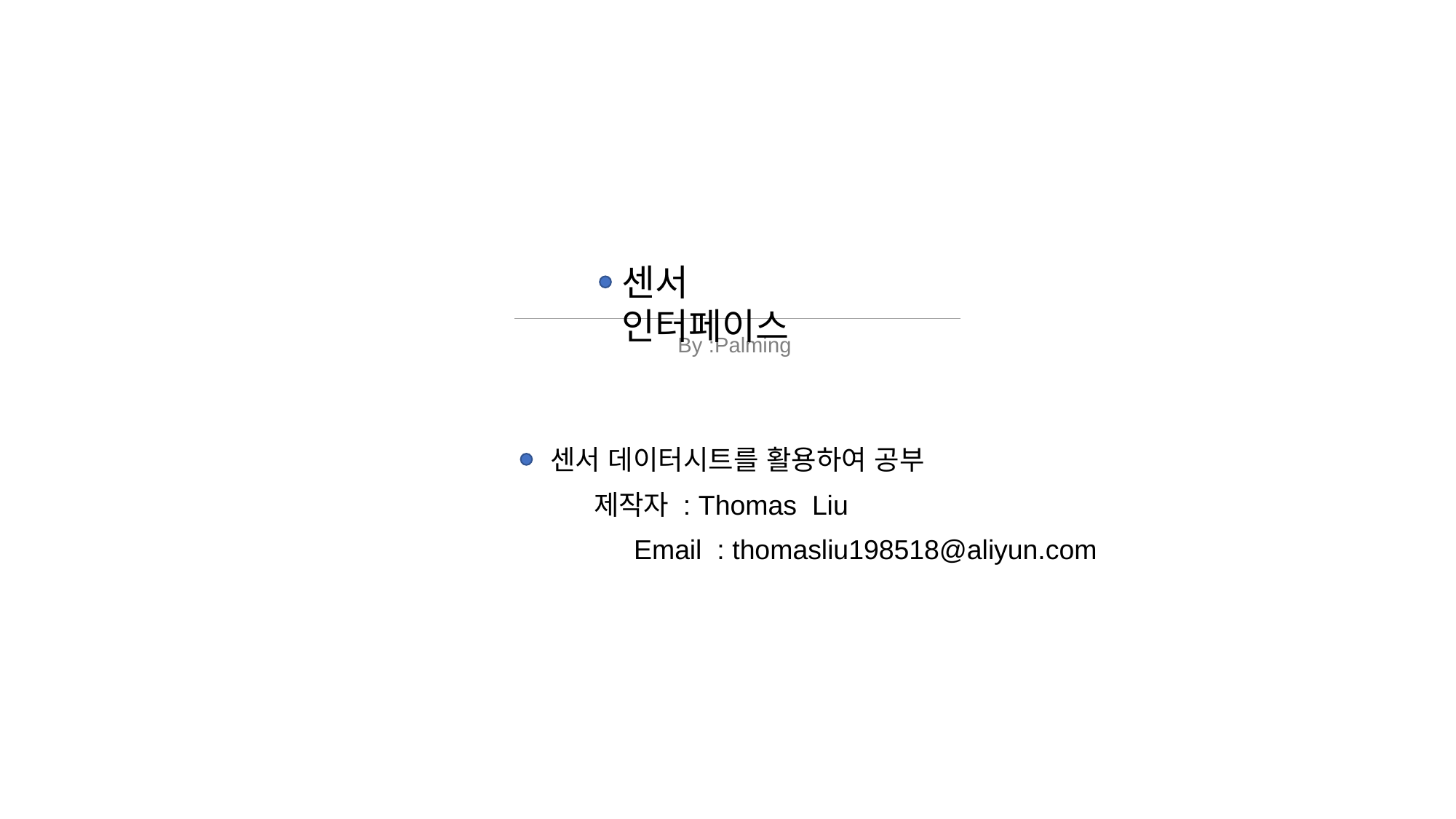

센서 인터페이스

By :Palming

센서 데이터시트를 활용하여 공부

제작자 : Thomas  Liu
Email  : thomasliu198518@aliyun.com